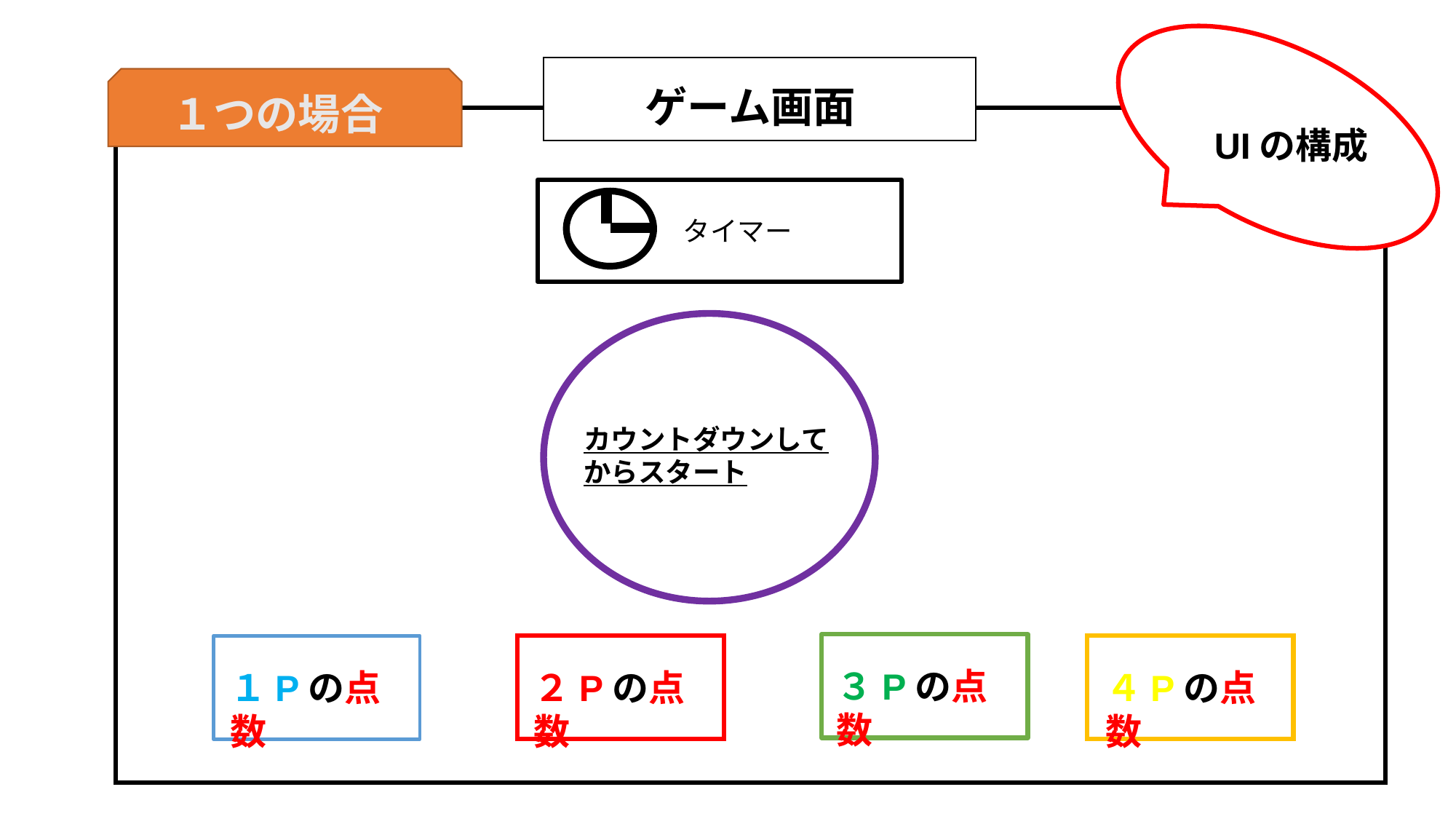

ゲーム画面
１つの場合

UIの構成

タイマー

カウントダウンしてからスタート

３Pの点数
１Pの点数
２Pの点数
４Pの点数